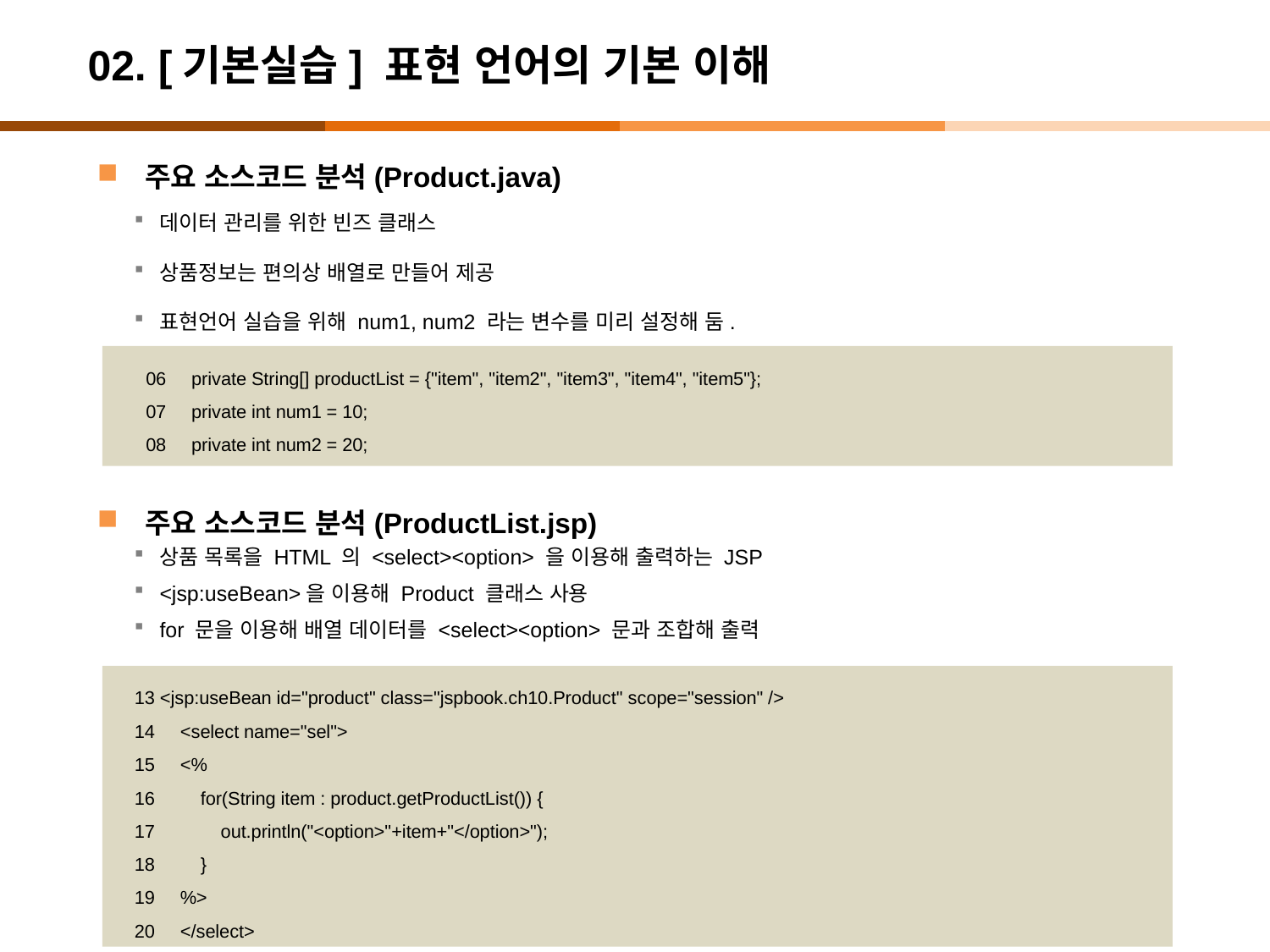

# 02. [기본실습] 표현 언어의 기본 이해
주요 소스코드 분석(Product.java)
데이터 관리를 위한 빈즈 클래스
상품정보는 편의상 배열로 만들어 제공
표현언어 실습을 위해 num1, num2 라는 변수를 미리 설정해 둠.

주요 소스코드 분석(ProductList.jsp)
상품 목록을 HTML 의 <select><option> 을 이용해 출력하는 JSP
<jsp:useBean>을 이용해 Product 클래스 사용
for 문을 이용해 배열 데이터를 <select><option> 문과 조합해 출력

06     private String[] productList = {"item", "item2", "item3", "item4", "item5"};
07     private int num1 = 10;
08     private int num2 = 20;

13 <jsp:useBean id="product" class="jspbook.ch10.Product" scope="session" />
14     <select name="sel">
15     <%
16         for(String item : product.getProductList()) {
17             out.println("<option>"+item+"</option>");
18         }
19     %>
20     </select>